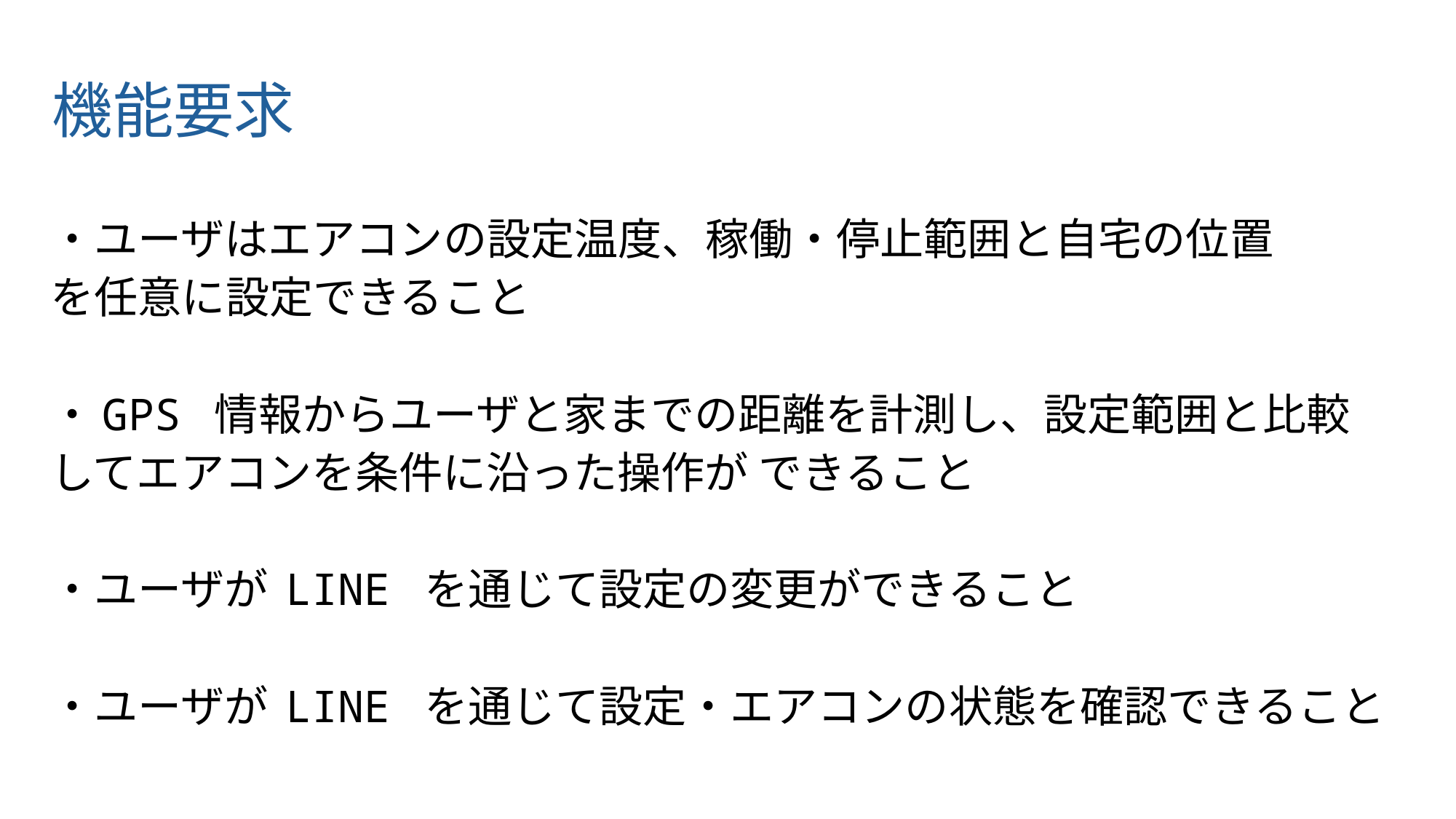

機能要求
・ユーザはエアコンの設定温度、稼働・停止範囲と自宅の位置
を任意に設定できること

・GPS 情報からユーザと家までの距離を計測し、設定範囲と比較
してエアコンを条件に沿った操作が できること

・ユーザが LINE を通じて設定の変更ができること

・ユーザが LINE を通じて設定・エアコンの状態を確認できること